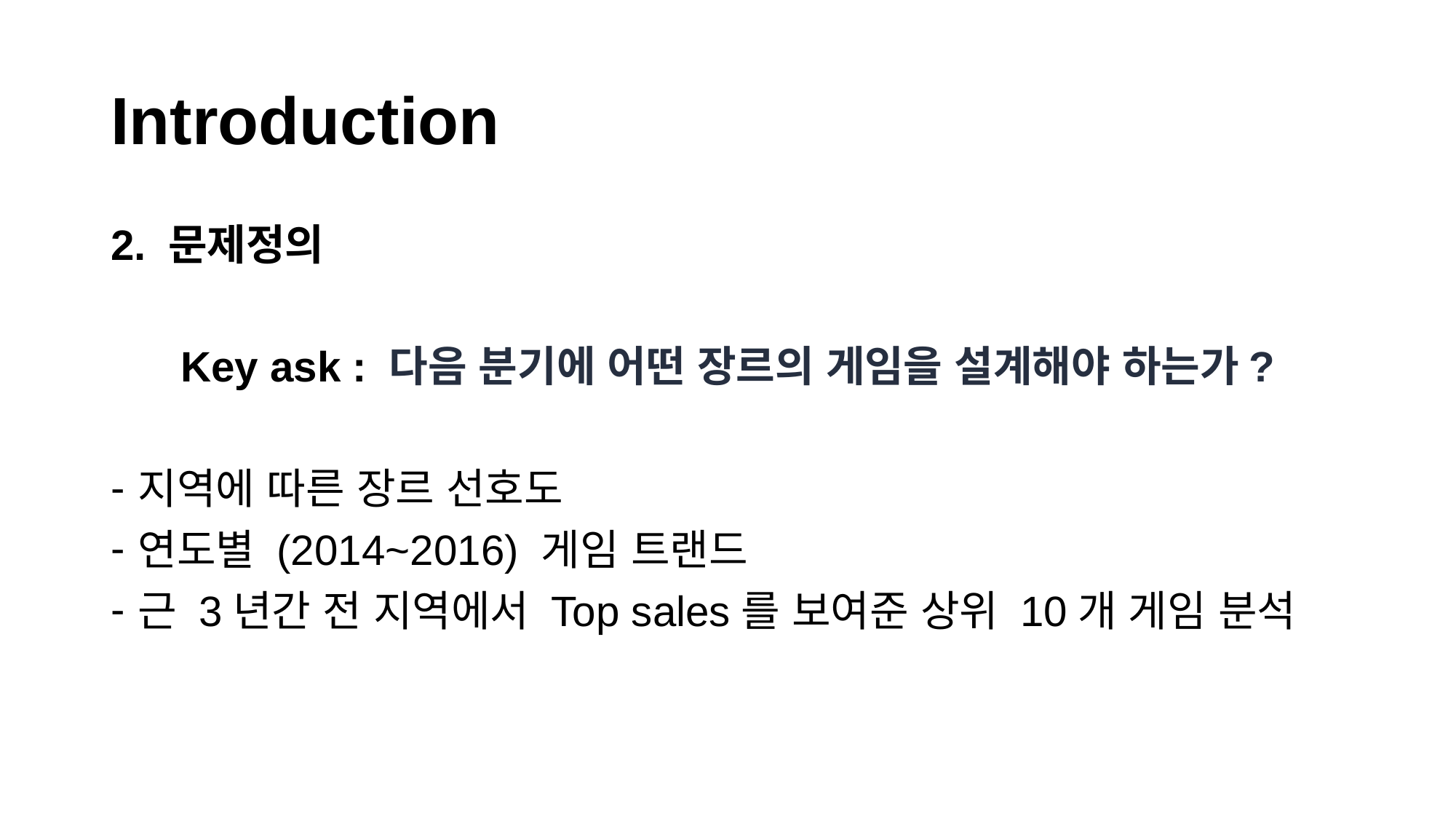

# Introduction
2. 문제정의

Key ask : 다음 분기에 어떤 장르의 게임을 설계해야 하는가?

지역에 따른 장르 선호도
연도별 (2014~2016) 게임 트랜드
근 3년간 전 지역에서 Top sales를 보여준 상위 10개 게임 분석